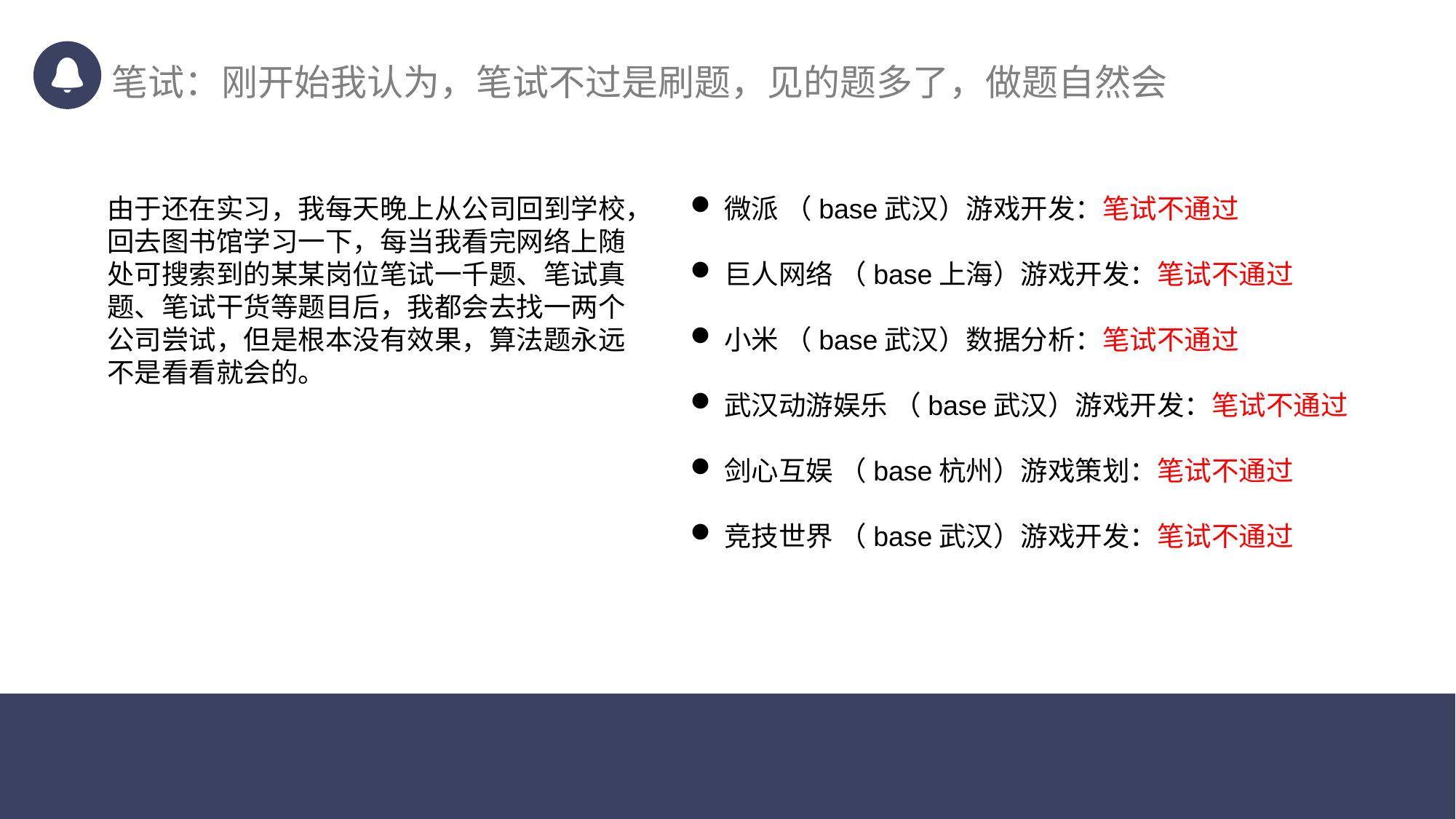

笔试：刚开始我认为，笔试不过是刷题，见的题多了，做题自然会
由于还在实习，我每天晚上从公司回到学校，回去图书馆学习一下，每当我看完网络上随处可搜索到的某某岗位笔试一千题、笔试真题、笔试干货等题目后，我都会去找一两个公司尝试，但是根本没有效果，算法题永远不是看看就会的。
微派 （base武汉）游戏开发：笔试不通过

巨人网络 （base上海）游戏开发：笔试不通过

小米 （base武汉）数据分析：笔试不通过

武汉动游娱乐 （base武汉）游戏开发：笔试不通过

剑心互娱 （base杭州）游戏策划：笔试不通过

竞技世界 （base武汉）游戏开发：笔试不通过